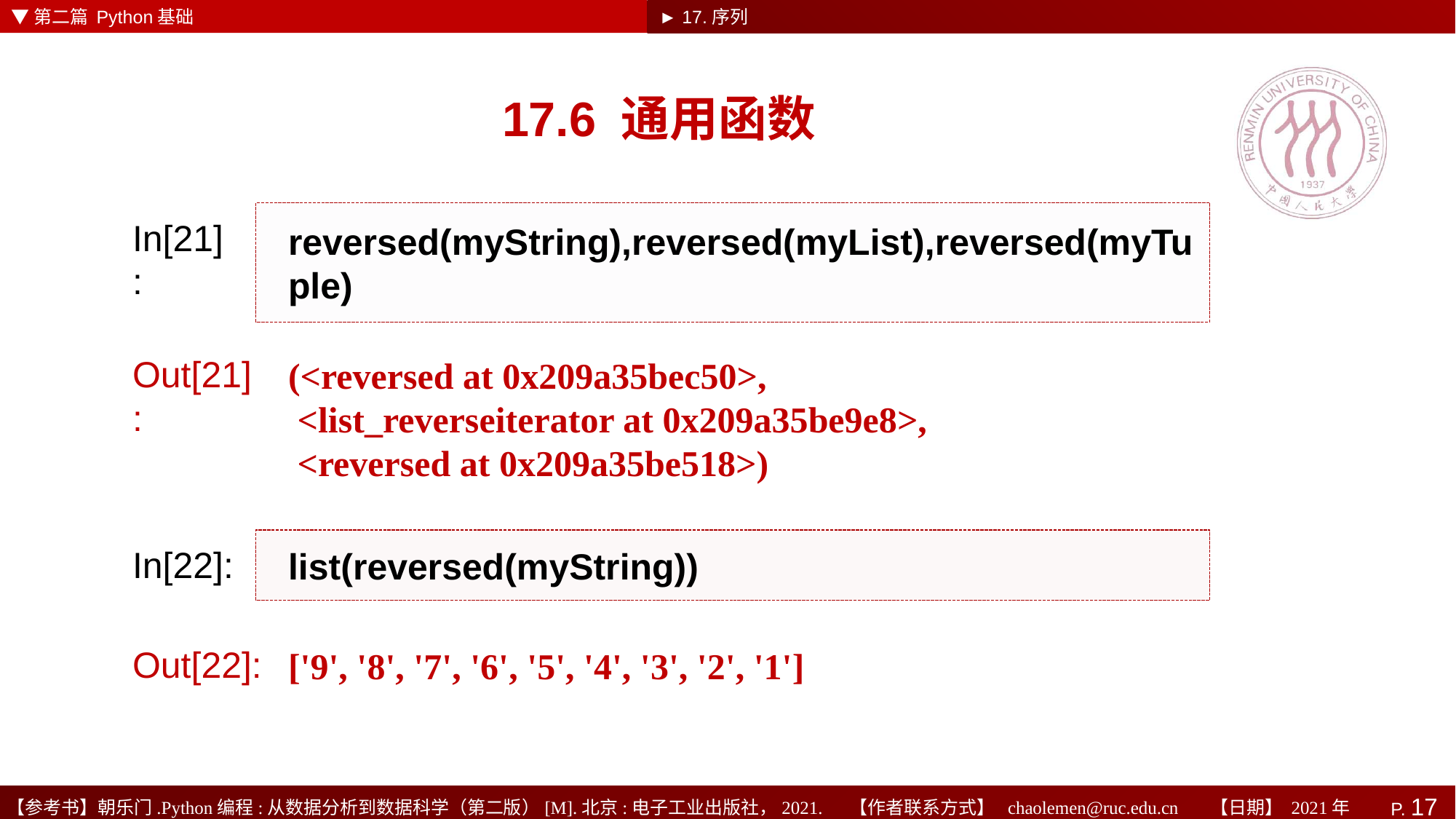

▼第二篇 Python基础
► 17.序列
# 17.6 通用函数
reversed(myString),reversed(myList),reversed(myTuple)
In[21]:
(<reversed at 0x209a35bec50>,
 <list_reverseiterator at 0x209a35be9e8>,
 <reversed at 0x209a35be518>)
Out[21]:
list(reversed(myString))
In[22]:
['9', '8', '7', '6', '5', '4', '3', '2', '1']
Out[22]: